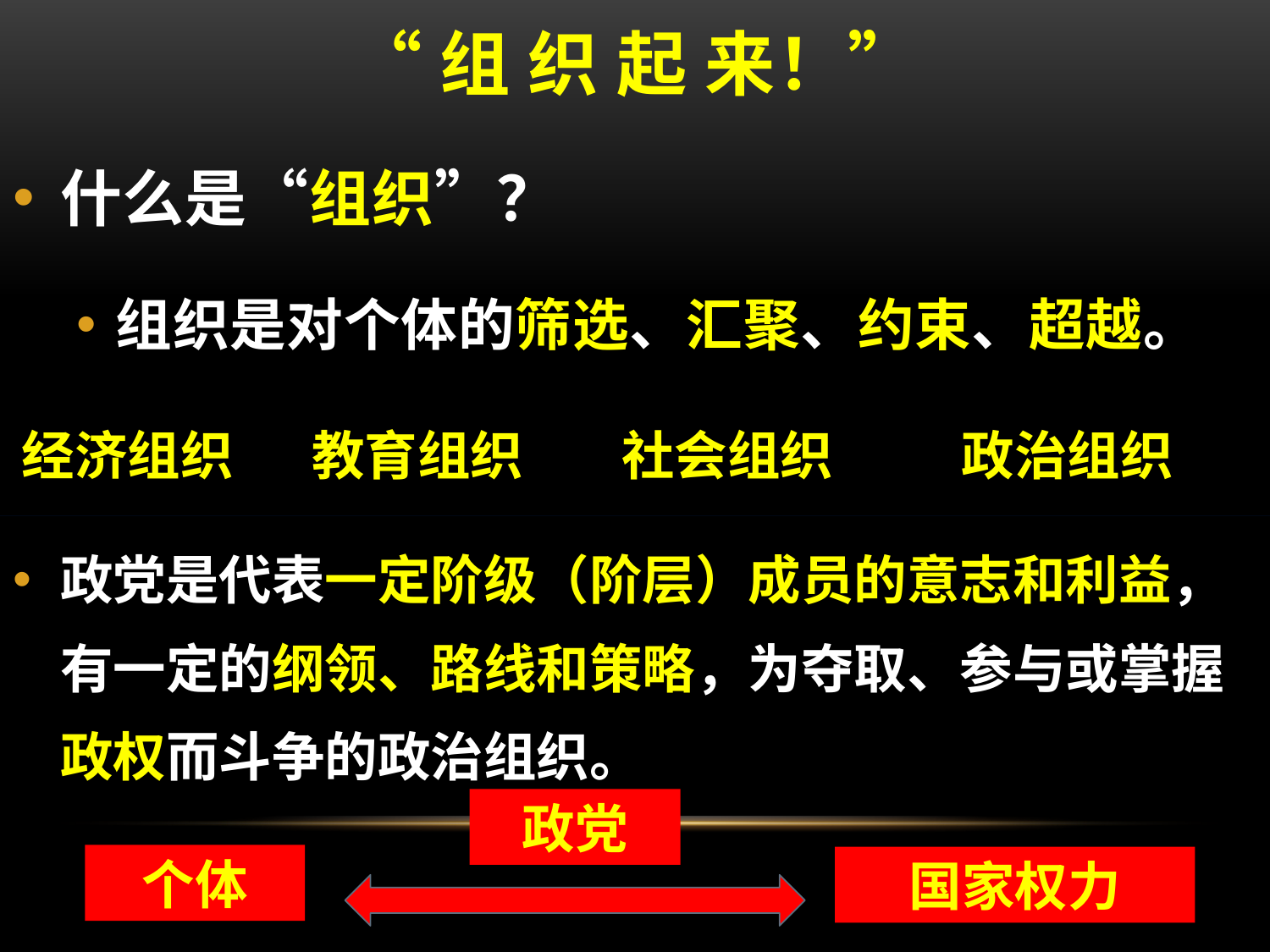

# “组 织 起 来！”
什么是“组织”？
组织是对个体的筛选、汇聚、约束、超越。
经济组织
教育组织
社会组织
政治组织
“工人的一个成功因素就是他们的人数；但是只有当工人通过组织而联合起来并获得知识的指导时，人数才能起举足轻重的作用。”       ——马克思
政党是代表一定阶级（阶层）成员的意志和利益，有一定的纲领、路线和策略，为夺取、参与或掌握政权而斗争的政治组织。
政党

个体
国家权力